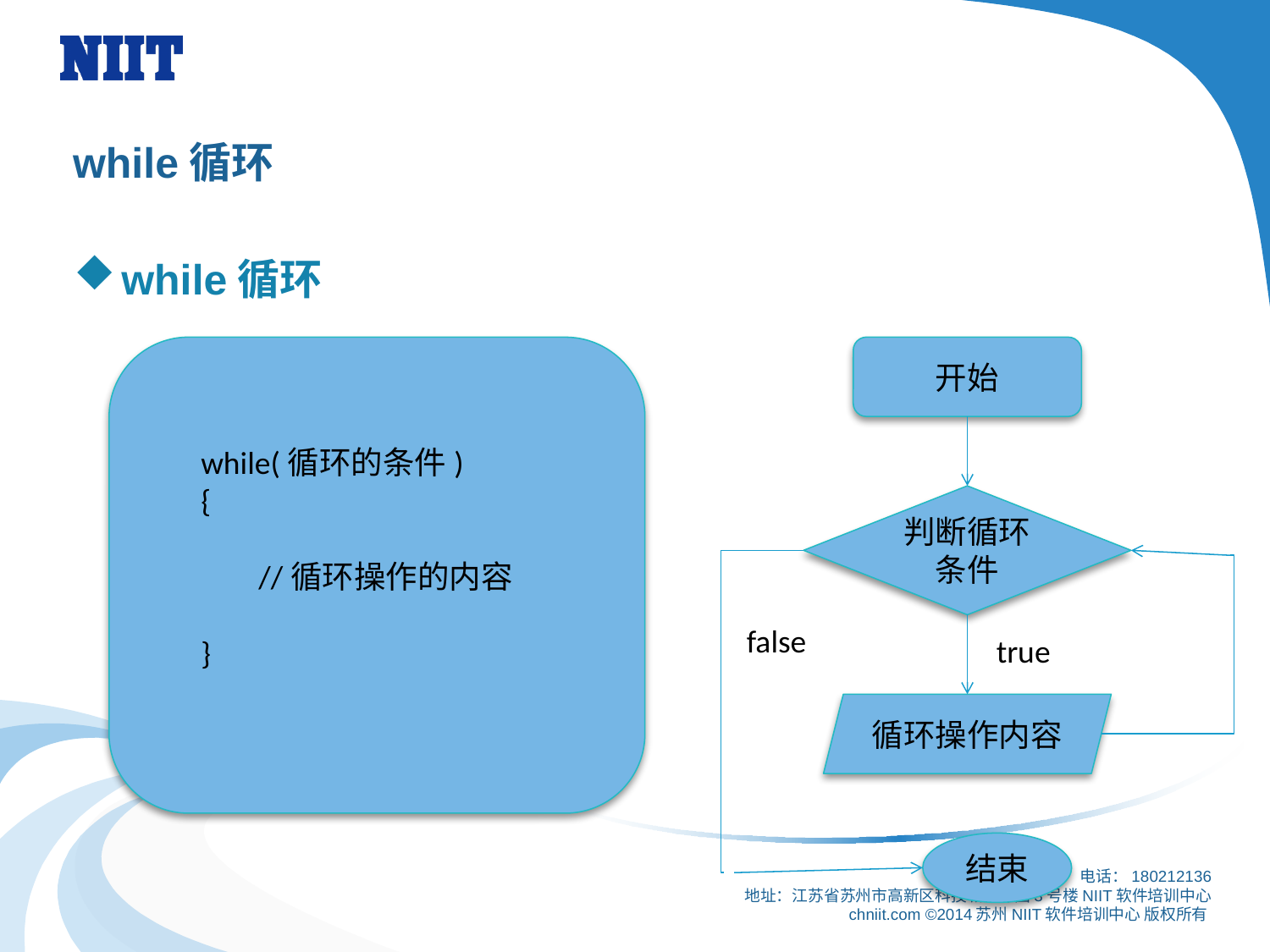

# while循环
while循环

开始
while(循环的条件)
{

        //循环操作的内容

}
判断循环条件
false
true
循环操作内容
结束